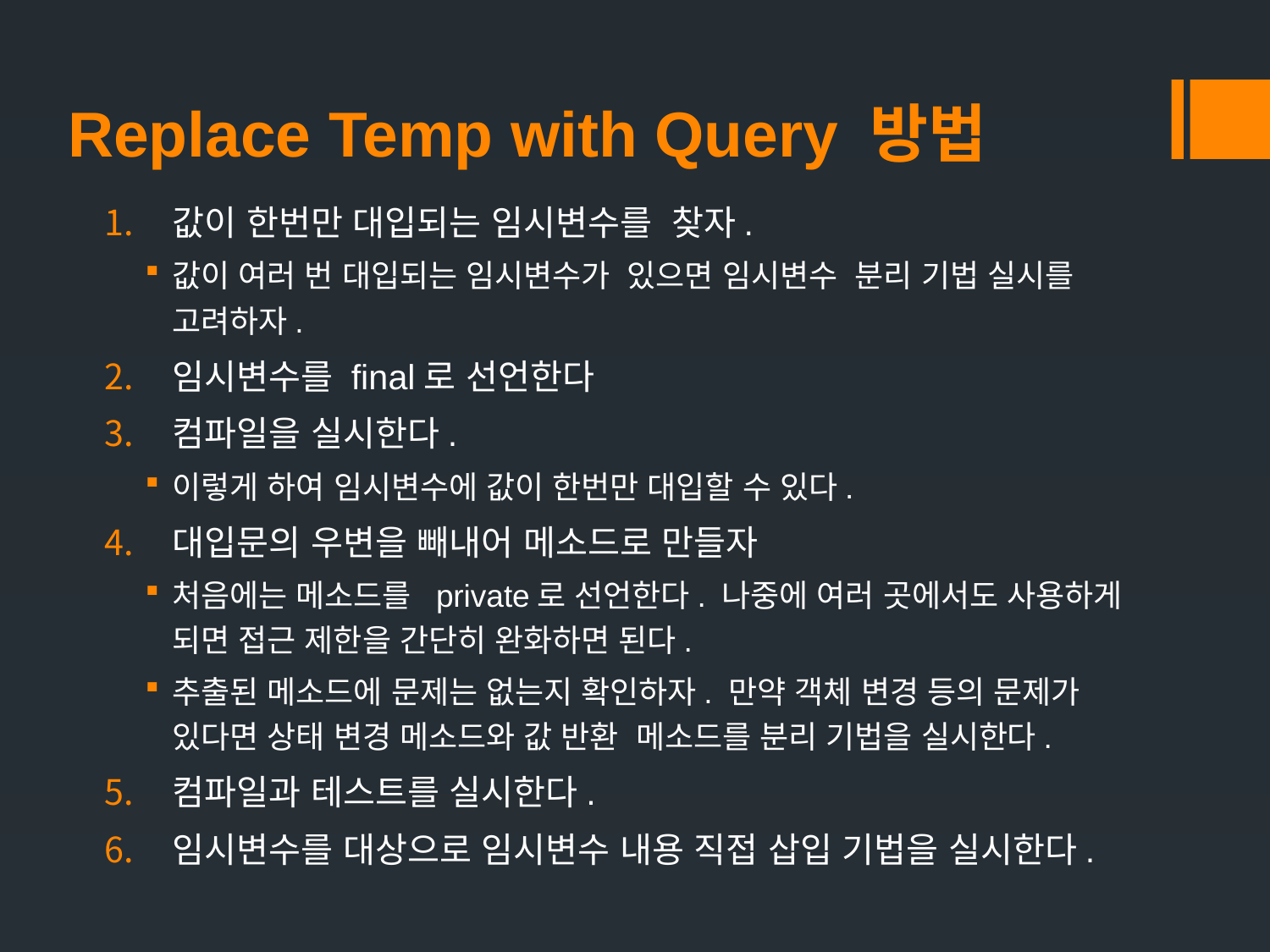

# Replace Temp with Query 방법
값이 한번만 대입되는 임시변수를  찾자.
값이 여러 번 대입되는 임시변수가  있으면 임시변수  분리 기법 실시를  고려하자.
임시변수를 final로 선언한다
컴파일을 실시한다.
이렇게 하여 임시변수에 값이 한번만 대입할 수 있다.
대입문의 우변을 빼내어 메소드로 만들자
처음에는 메소드를  private로 선언한다. 나중에 여러 곳에서도 사용하게 되면 접근 제한을 간단히 완화하면 된다.
추출된 메소드에 문제는 없는지 확인하자. 만약 객체 변경 등의 문제가 있다면 상태 변경 메소드와 값 반환  메소드를 분리 기법을 실시한다.
컴파일과 테스트를 실시한다.
임시변수를 대상으로 임시변수 내용 직접 삽입 기법을 실시한다.